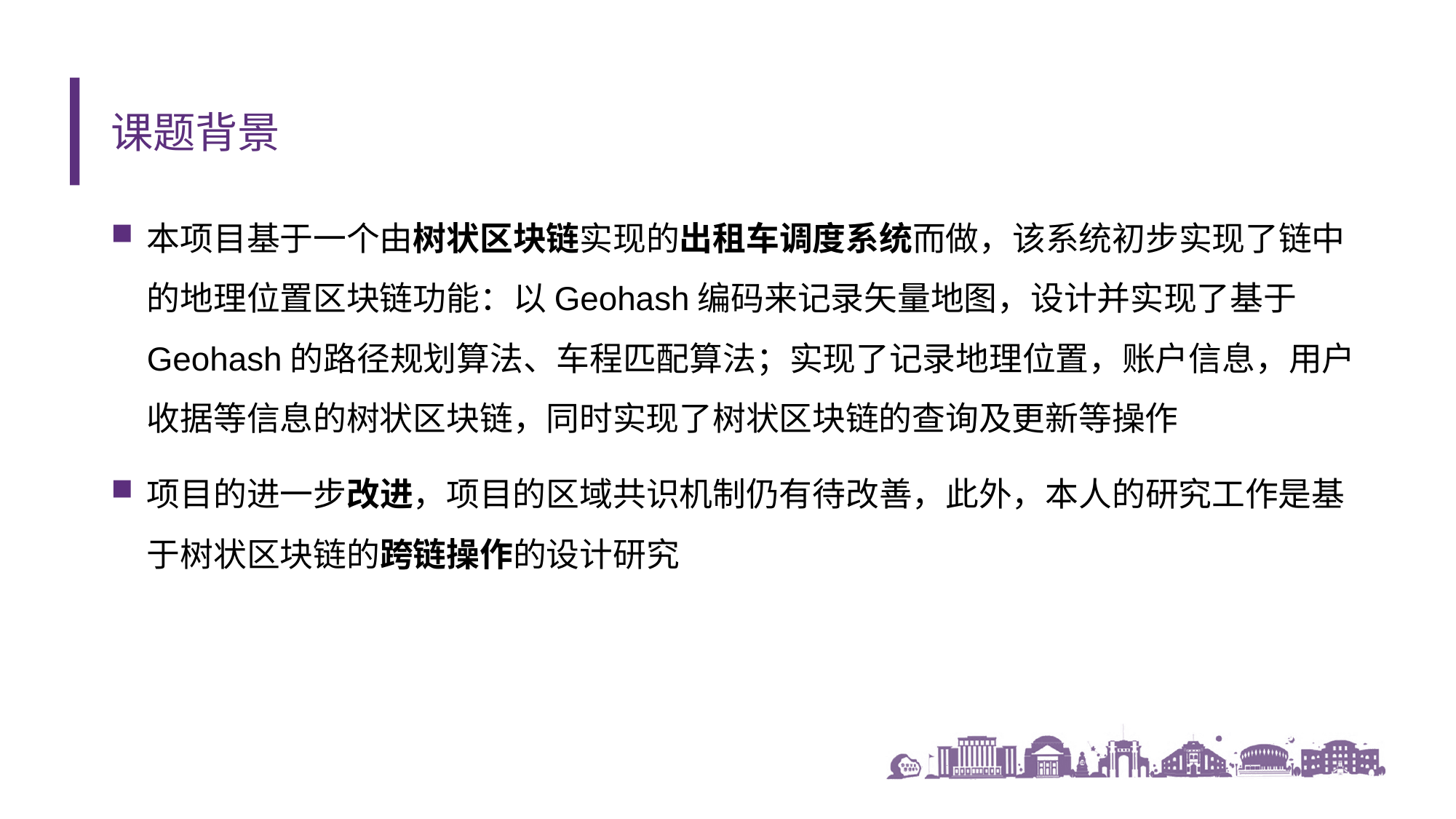

# 课题背景
本项目基于一个由树状区块链实现的出租车调度系统而做，该系统初步实现了链中的地理位置区块链功能：以Geohash编码来记录矢量地图，设计并实现了基于Geohash的路径规划算法、车程匹配算法；实现了记录地理位置，账户信息，用户收据等信息的树状区块链，同时实现了树状区块链的查询及更新等操作
项目的进一步改进，项目的区域共识机制仍有待改善，此外，本人的研究工作是基于树状区块链的跨链操作的设计研究